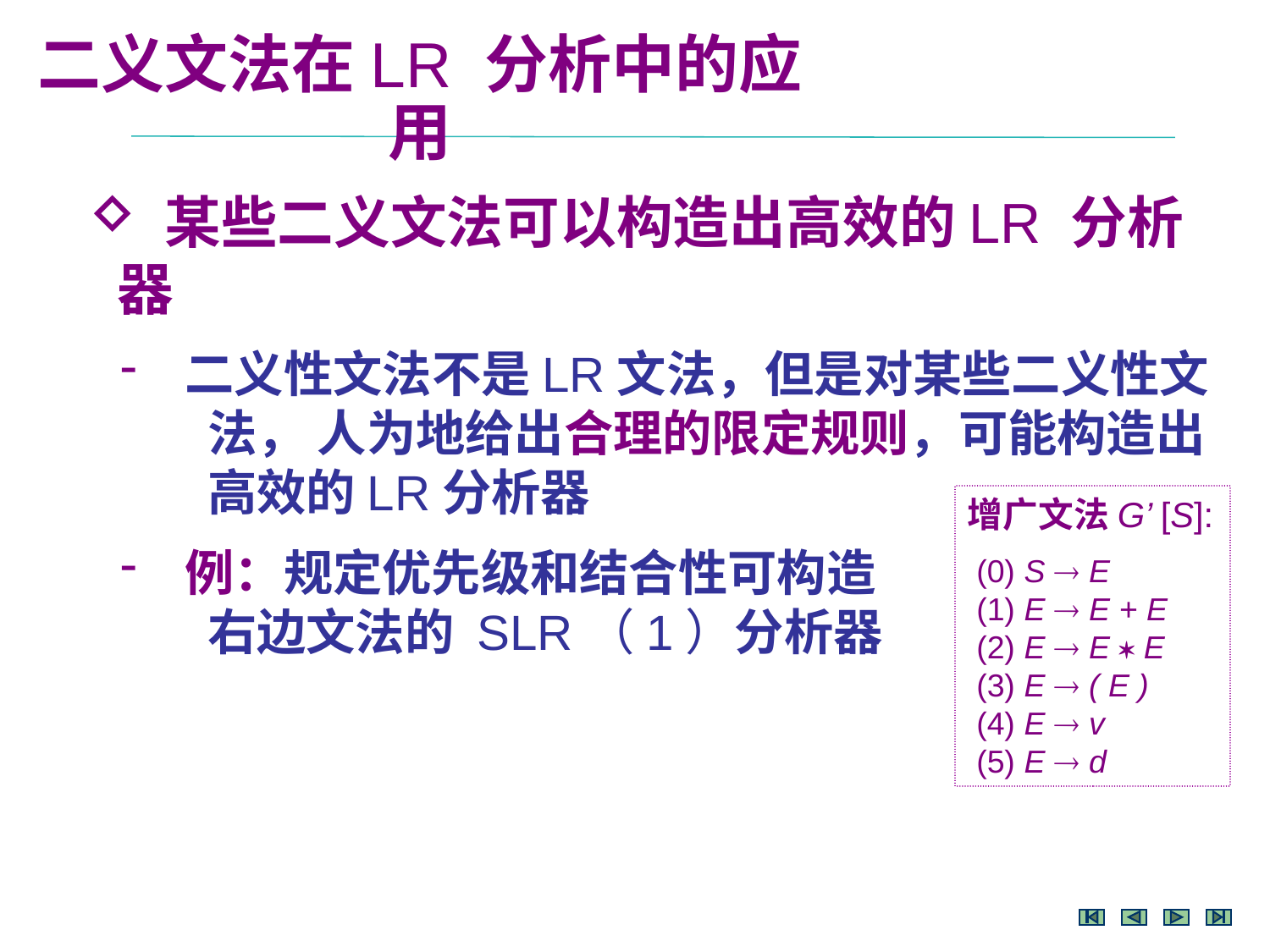

二义文法在LR 分析中的应用
 某些二义文法可以构造出高效的LR 分析器

  二义性文法不是LR文法，但是对某些二义性文
    法， 人为地给出合理的限定规则，可能构造出
    高效的LR分析器

  例：规定优先级和结合性可构造
    右边文法的 SLR（1）分析器

增广文法G’ [S]:

 (0) S → E
 (1) E → E + E
 (2) E → E ∗ E
 (3) E → ( E )
 (4) E → v
 (5) E → d